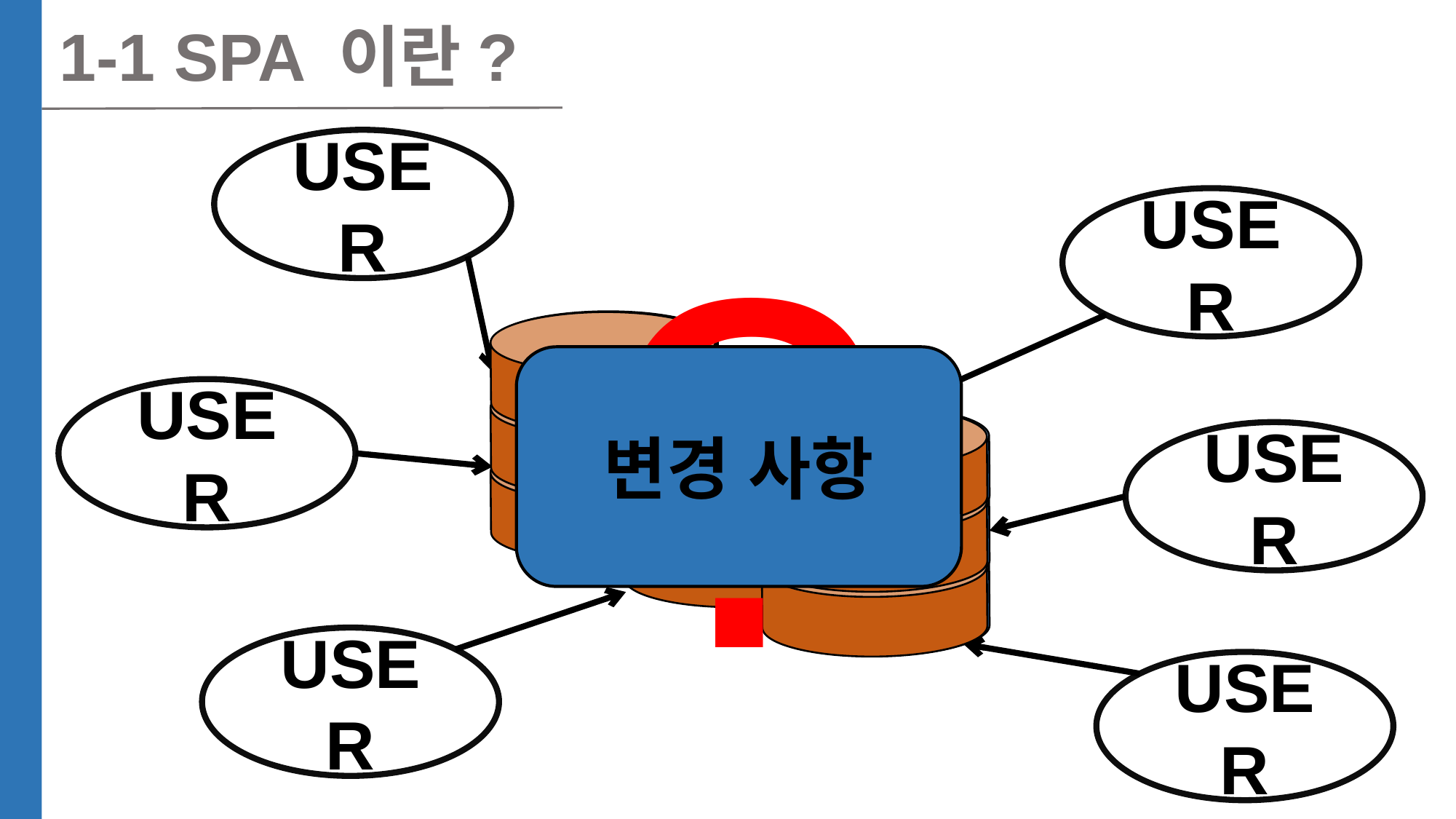

1-1 SPA 이란?
USER
?
USER

DB
변경 사항
USER
DB
USER
USER
USER